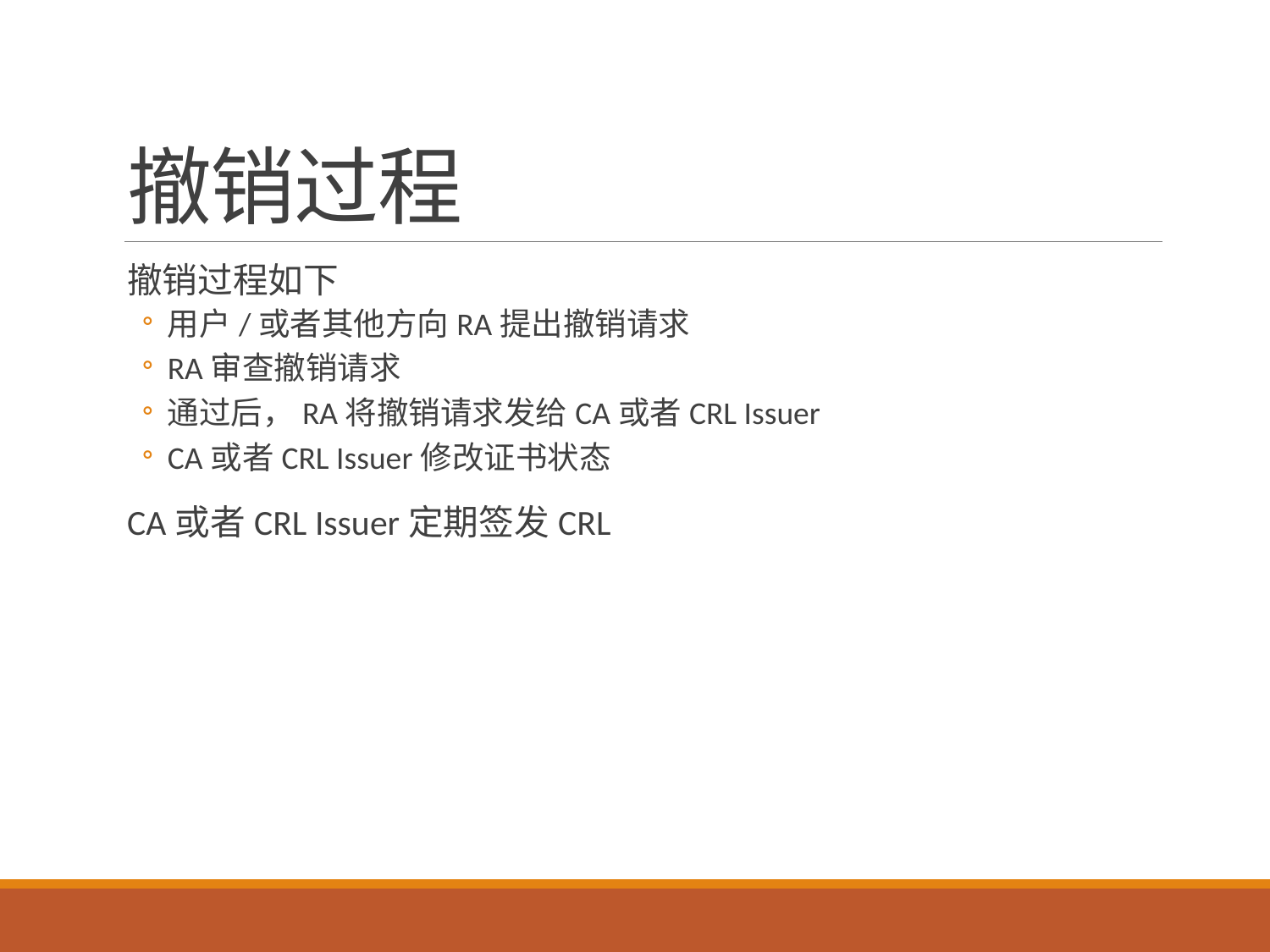

# 撤销过程
撤销过程如下
用户/或者其他方向RA提出撤销请求
RA审查撤销请求
通过后，RA将撤销请求发给CA或者CRL Issuer
CA或者CRL Issuer修改证书状态
CA或者CRL Issuer定期签发CRL
5